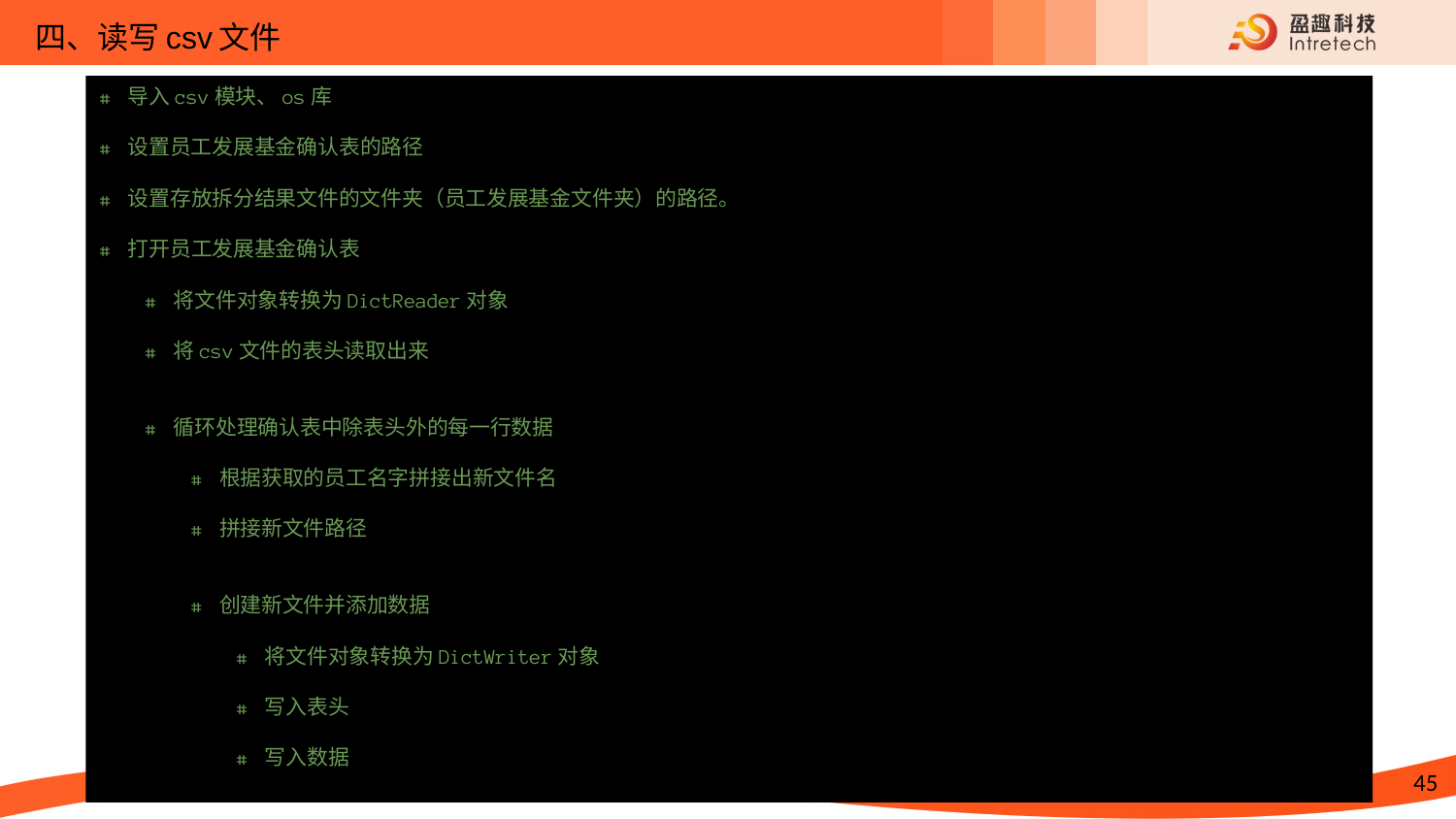

四、读写csv文件
# 导入csv模块、os库
# 设置员工发展基金确认表的路径

# 设置存放拆分结果文件的文件夹（员工发展基金文件夹）的路径。
# 打开员工发展基金确认表

    # 将文件对象转换为DictReader对象

    # 将csv文件的表头读取出来

    # 循环处理确认表中除表头外的每一行数据

        # 根据获取的员工名字拼接出新文件名

        # 拼接新文件路径

        # 创建新文件并添加数据

            # 将文件对象转换为DictWriter对象

            # 写入表头

            # 写入数据